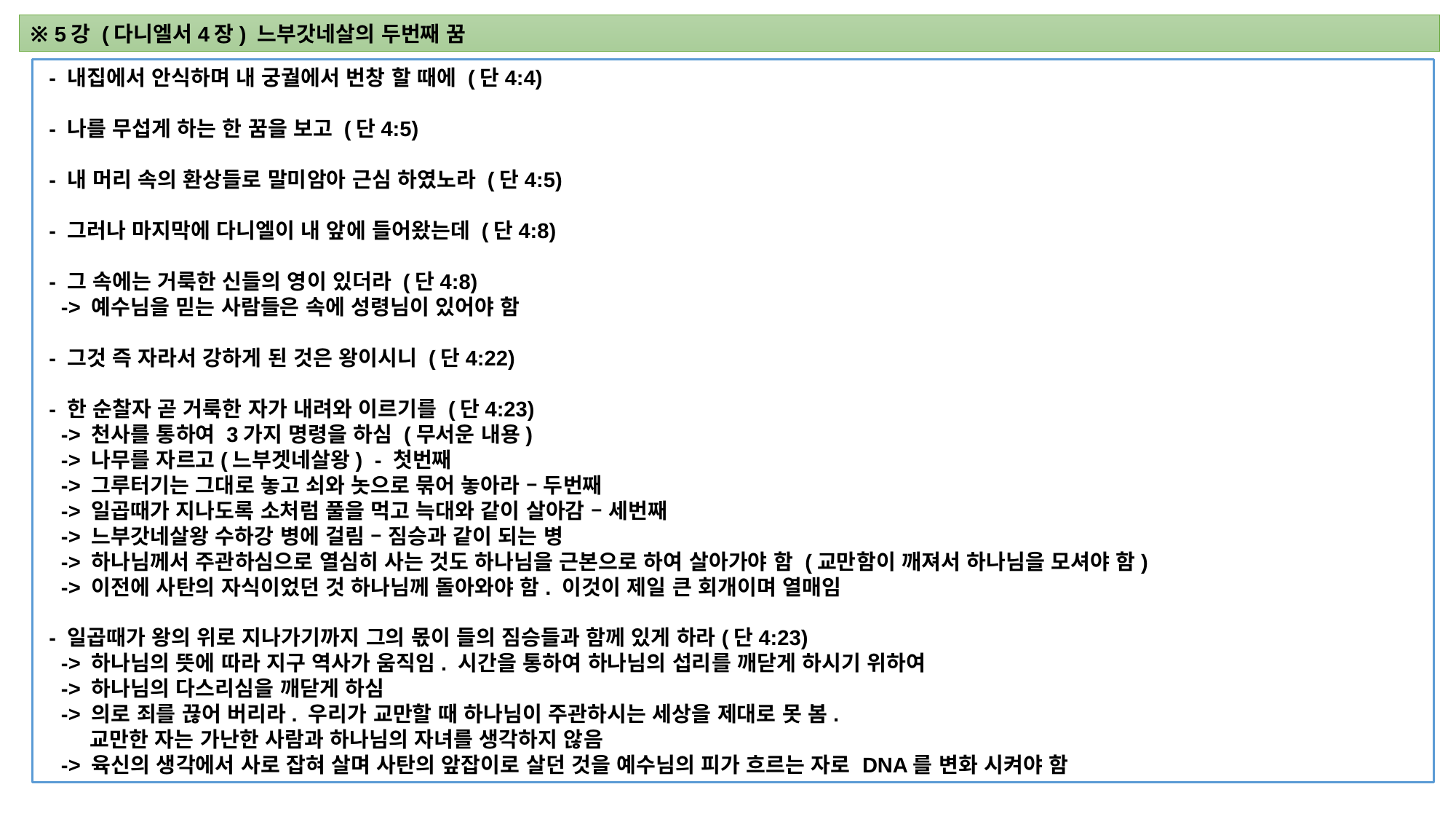

※ 5강 (다니엘서4장) 느부갓네살의 두번째 꿈
 - 내집에서 안식하며 내 궁궐에서 번창 할 때에 (단4:4)

 - 나를 무섭게 하는 한 꿈을 보고 (단4:5)

 - 내 머리 속의 환상들로 말미암아 근심 하였노라 (단4:5)

 - 그러나 마지막에 다니엘이 내 앞에 들어왔는데 (단4:8)

 - 그 속에는 거룩한 신들의 영이 있더라 (단4:8)
   -> 예수님을 믿는 사람들은 속에 성령님이 있어야 함

 - 그것 즉 자라서 강하게 된 것은 왕이시니 (단4:22)

 - 한 순찰자 곧 거룩한 자가 내려와 이르기를 (단4:23)
   -> 천사를 통하여 3가지 명령을 하심 (무서운 내용)
   -> 나무를 자르고(느부겟네살왕)  - 첫번째
   -> 그루터기는 그대로 놓고 쇠와 놋으로 묶어 놓아라 – 두번째
   -> 일곱때가 지나도록 소처럼 풀을 먹고 늑대와 같이 살아감 – 세번째
   -> 느부갓네살왕 수하강 병에 걸림 – 짐승과 같이 되는 병
   -> 하나님께서 주관하심으로 열심히 사는 것도 하나님을 근본으로 하여 살아가야 함 (교만함이 깨져서 하나님을 모셔야 함)
   -> 이전에 사탄의 자식이었던 것 하나님께 돌아와야 함. 이것이 제일 큰 회개이며 열매임

 - 일곱때가 왕의 위로 지나가기까지 그의 몫이 들의 짐승들과 함께 있게 하라(단4:23)
   -> 하나님의 뜻에 따라 지구 역사가 움직임. 시간을 통하여 하나님의 섭리를 깨닫게 하시기 위하여
   -> 하나님의 다스리심을 깨닫게 하심
   -> 의로 죄를 끊어 버리라. 우리가 교만할 때 하나님이 주관하시는 세상을 제대로 못 봄.
       교만한 자는 가난한 사람과 하나님의 자녀를 생각하지 않음
   -> 육신의 생각에서 사로 잡혀 살며 사탄의 앞잡이로 살던 것을 예수님의 피가 흐르는 자로 DNA를 변화 시켜야 함